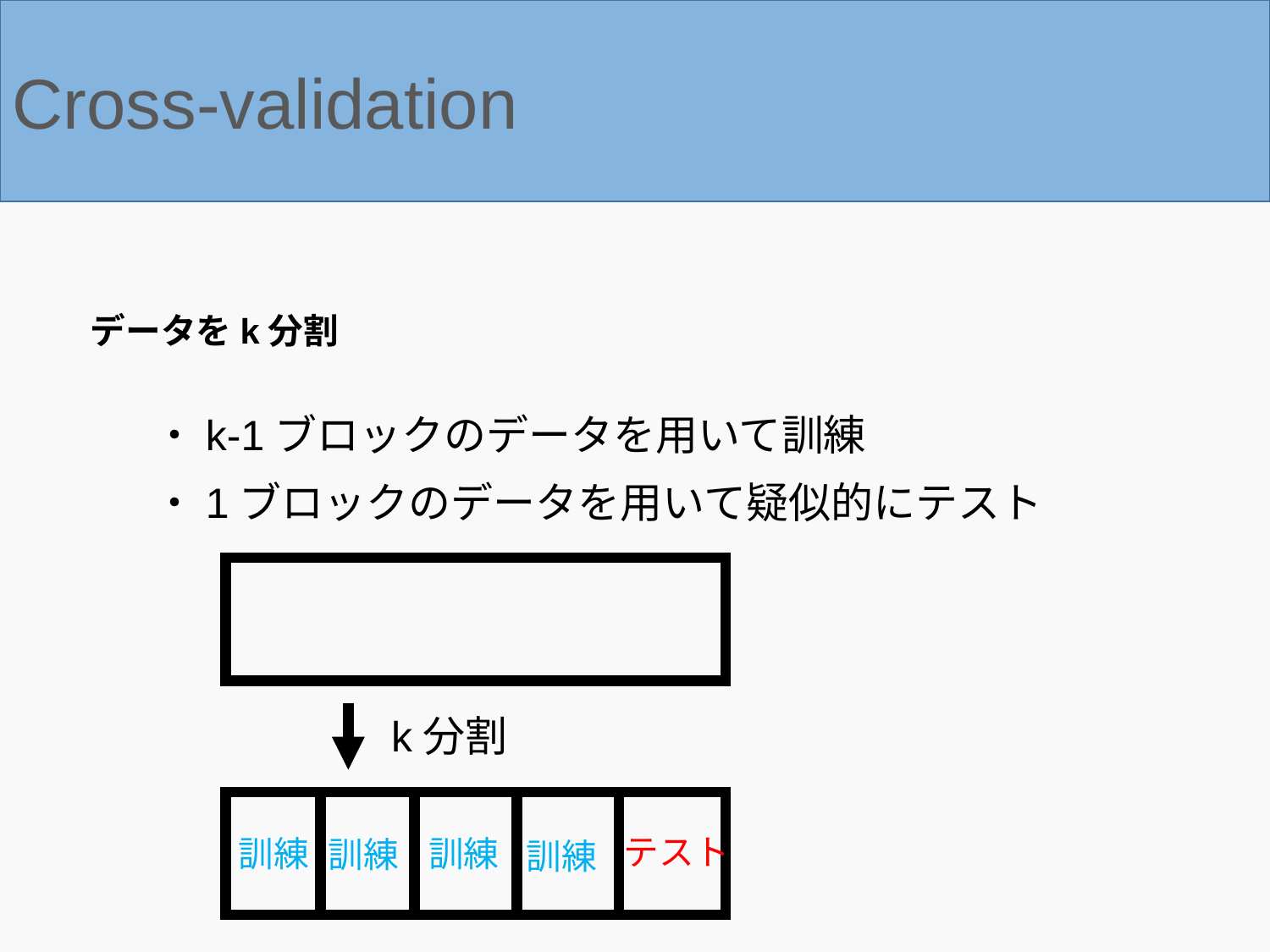

Cross-validation
データをk分割
・k-1ブロックのデータを用いて訓練
・1ブロックのデータを用いて疑似的にテスト

k分割

テスト
訓練
訓練
訓練
訓練